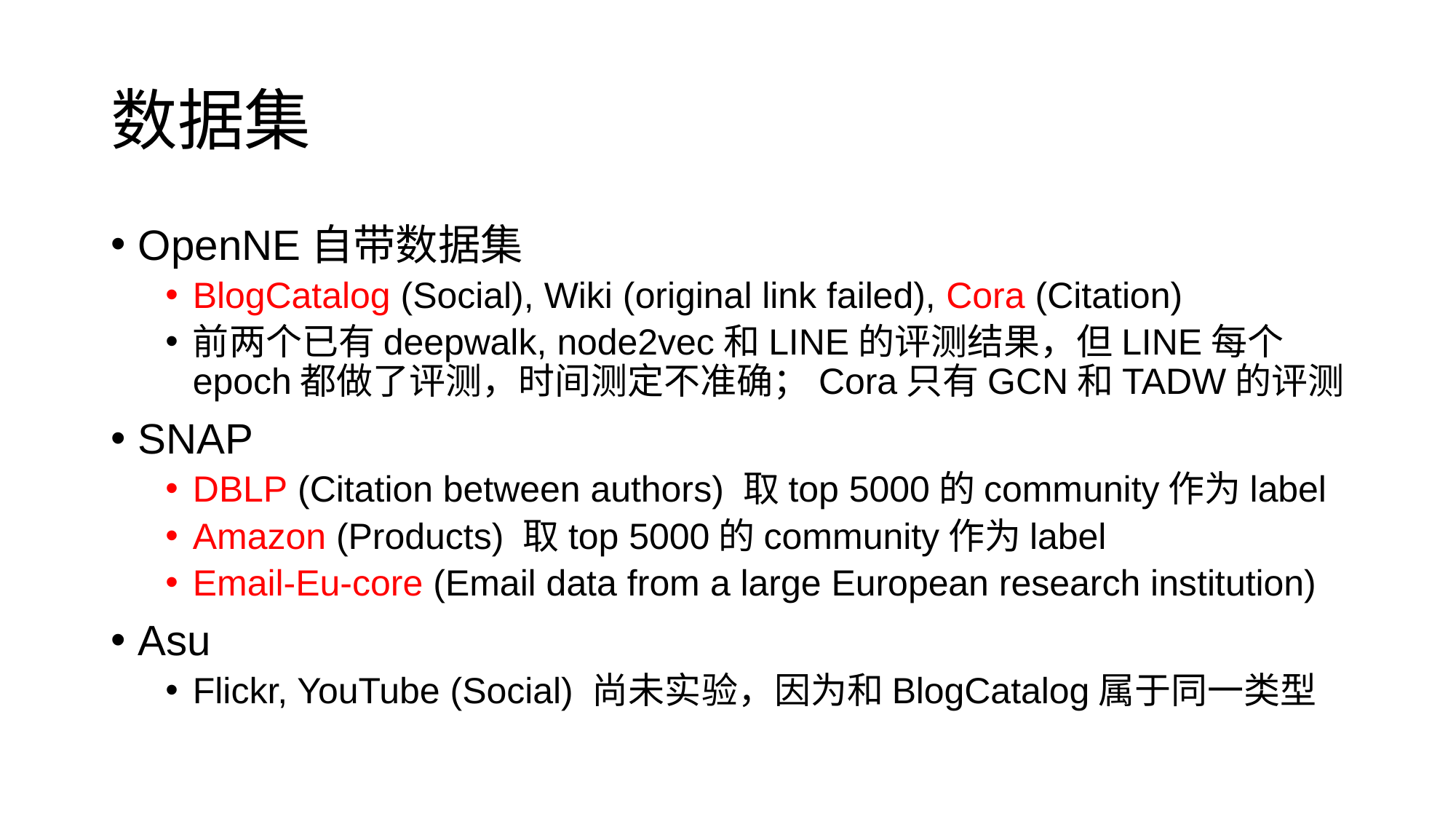

# 数据集
OpenNE自带数据集
BlogCatalog (Social), Wiki (original link failed), Cora (Citation)
前两个已有deepwalk, node2vec和LINE的评测结果，但LINE每个epoch都做了评测，时间测定不准确；Cora只有GCN和TADW的评测
SNAP
DBLP (Citation between authors) 取top 5000的community作为label
Amazon (Products) 取top 5000的community作为label
Email-Eu-core (Email data from a large European research institution)
Asu
Flickr, YouTube (Social) 尚未实验，因为和BlogCatalog属于同一类型